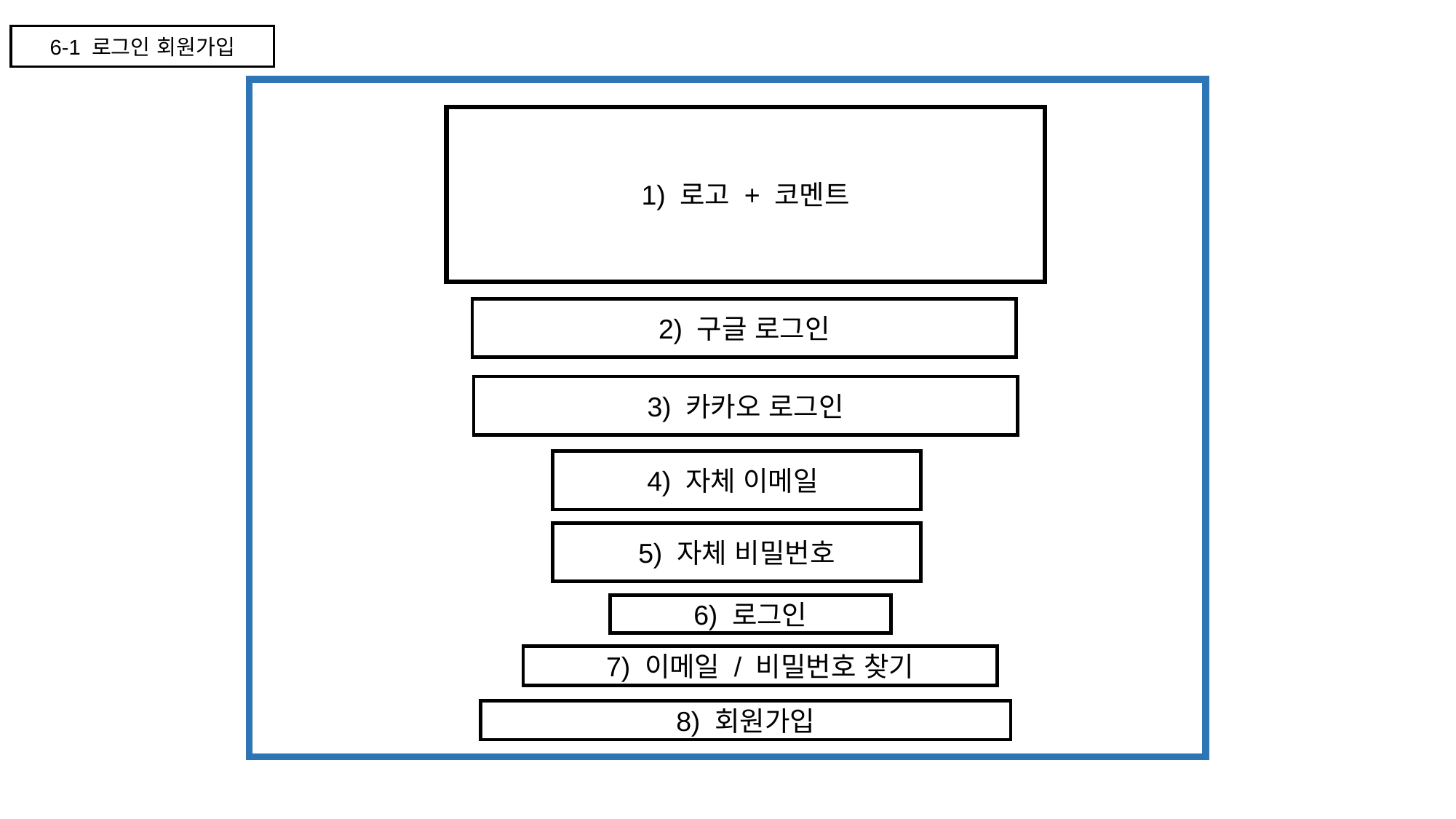

페이지 로드시 띄워지는 창
6-1 로그인 회원가입

1) 로고 + 코멘트
2) 구글 로그인
3) 카카오 로그인
4) 자체 이메일
5) 자체 비밀번호
6) 로그인
7) 이메일 / 비밀번호 찾기
8) 회원가입